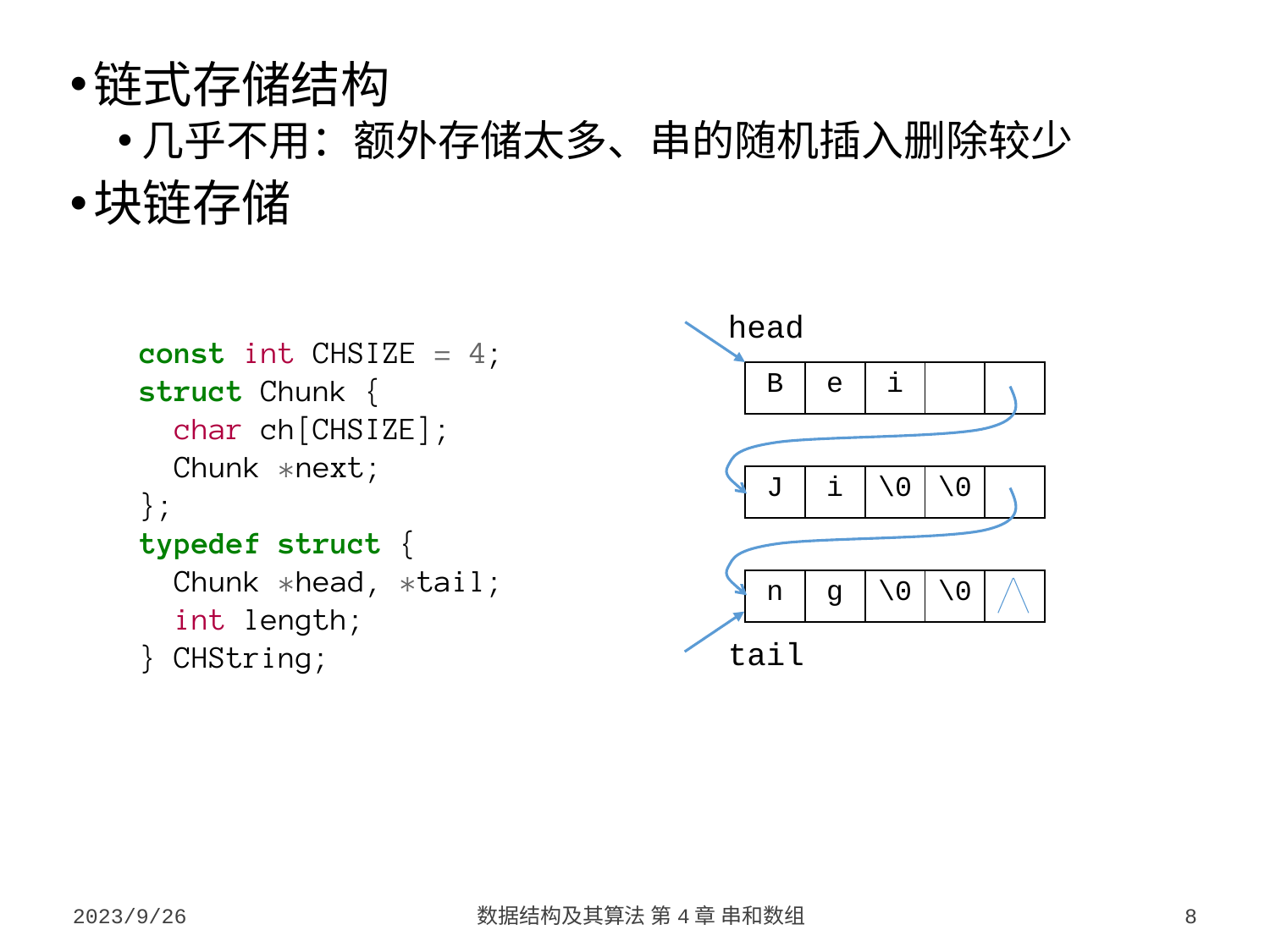

链式存储结构
几乎不用：额外存储太多、串的随机插入删除较少
块链存储
head
const int CHSIZE = 4;
struct Chunk {
  char ch[CHSIZE];
  Chunk *next;
};
typedef struct {
  Chunk *head, *tail;
  int length;
} CHString;
| B | e | i |  |  |
| --- | --- | --- | --- | --- |

| J | i | \0 | \0 |  |
| --- | --- | --- | --- | --- |

| n | g | \0 | \0 |  |
| --- | --- | --- | --- | --- |
tail
2023/9/26
数据结构及其算法 第4章 串和数组
8